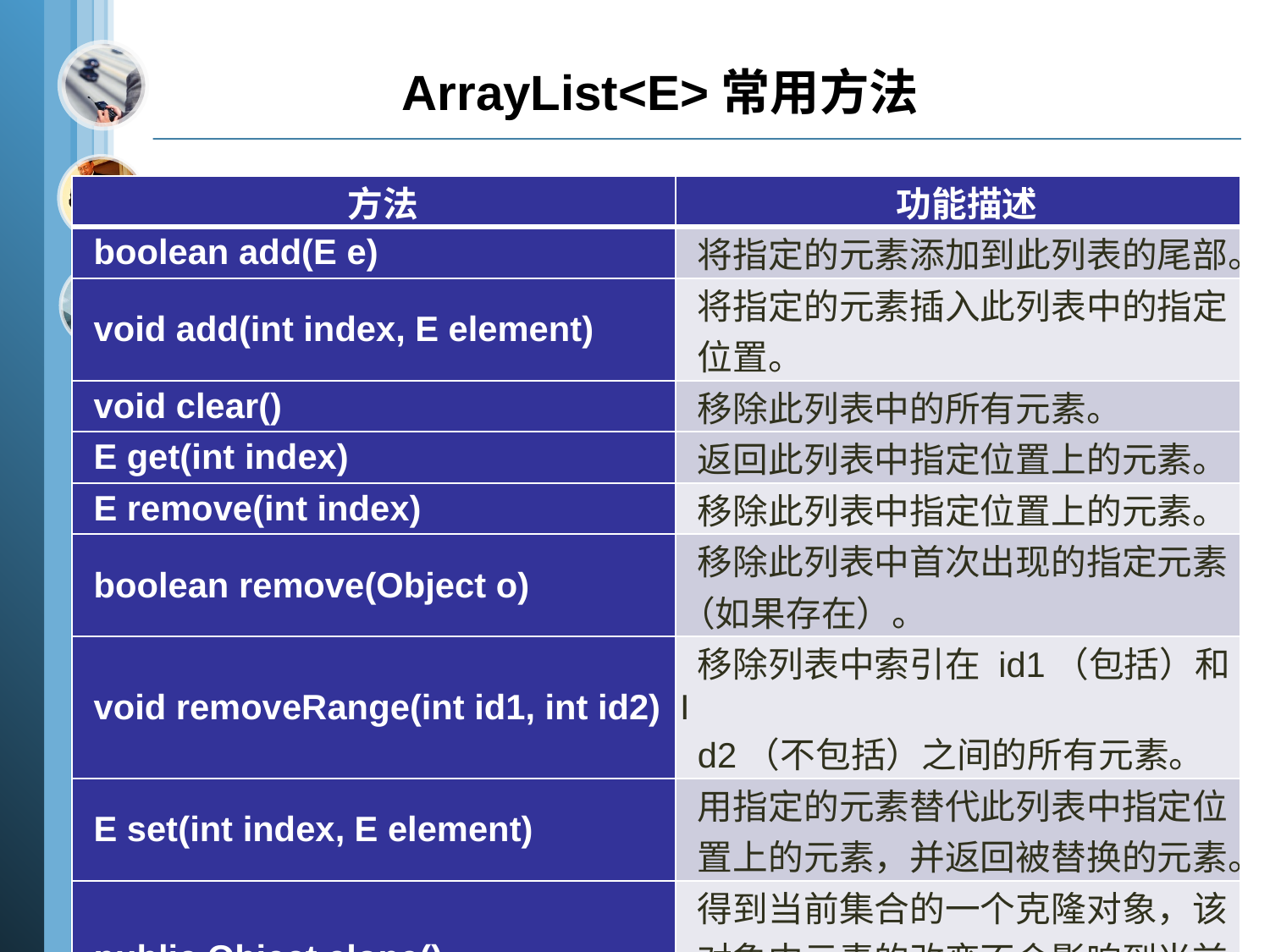

ArrayList<E>常用方法
| 方法 | 功能描述 |
| --- | --- |
| boolean add(E e) | 将指定的元素添加到此列表的尾部。 |
| void add(int index, E element) | 将指定的元素插入此列表中的指定 位置。 |
| void clear() | 移除此列表中的所有元素。 |
| E get(int index) | 返回此列表中指定位置上的元素。 |
| E remove(int index) | 移除此列表中指定位置上的元素。 |
| boolean remove(Object o) | 移除此列表中首次出现的指定元素（如果存在）。 |
| void removeRange(int id1, int id2) | 移除列表中索引在 id1（包括）和 I d2（不包括）之间的所有元素。 |
| E set(int index, E element) | 用指定的元素替代此列表中指定位 置上的元素，并返回被替换的元素。 |
| public Object clone() | 得到当前集合的一个克隆对象，该 对象中元素的改变不会影响到当前 集合中元素，反之亦然。 |
| int size() | 返回此列表中的元素数。 |